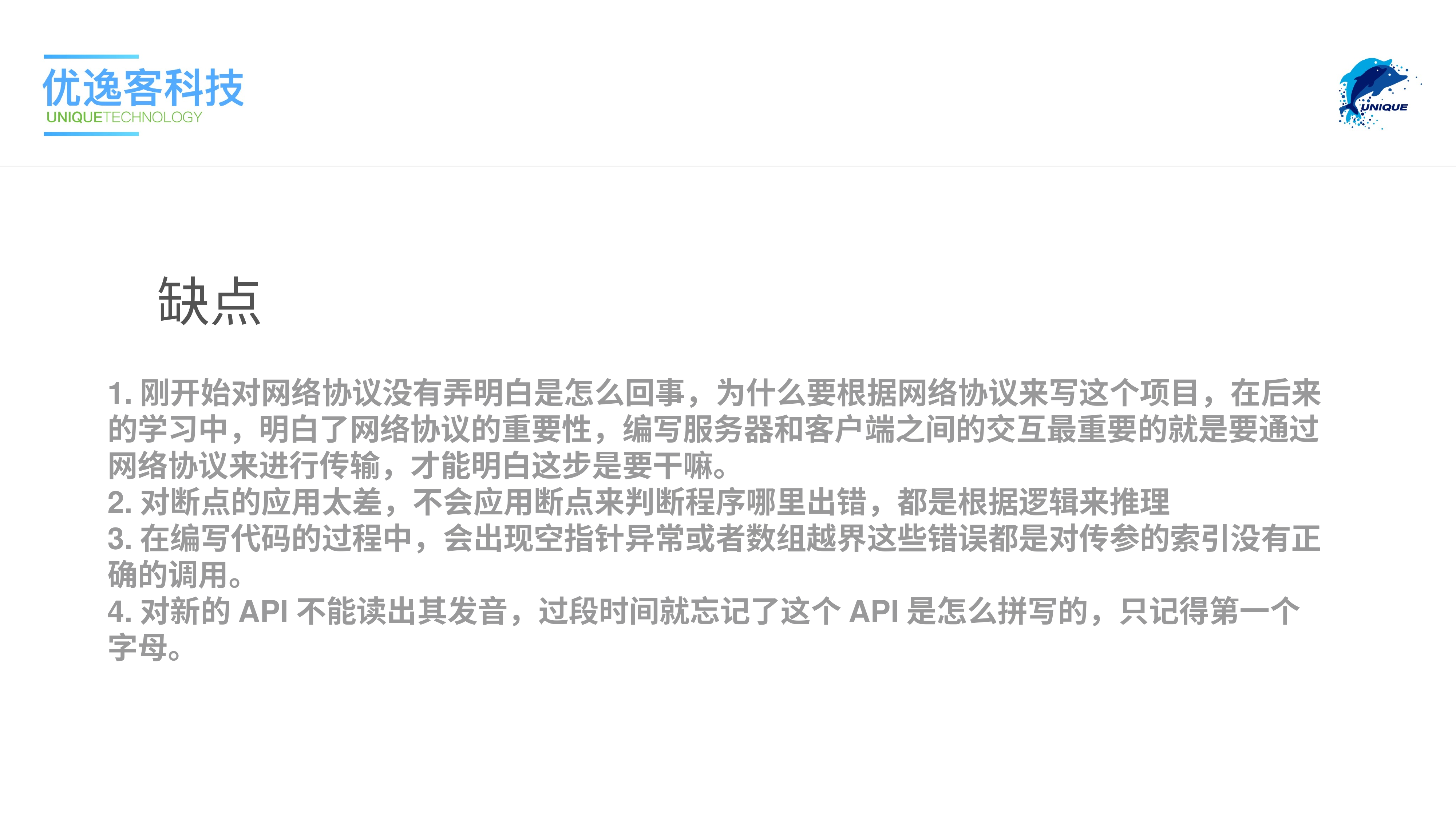

缺点
1.刚开始对网络协议没有弄明白是怎么回事，为什么要根据网络协议来写这个项目，在后来的学习中，明白了网络协议的重要性，编写服务器和客户端之间的交互最重要的就是要通过网络协议来进行传输，才能明白这步是要干嘛。
2.对断点的应用太差，不会应用断点来判断程序哪里出错，都是根据逻辑来推理
3.在编写代码的过程中，会出现空指针异常或者数组越界这些错误都是对传参的索引没有正确的调用。
4.对新的API不能读出其发音，过段时间就忘记了这个API是怎么拼写的，只记得第一个字母。